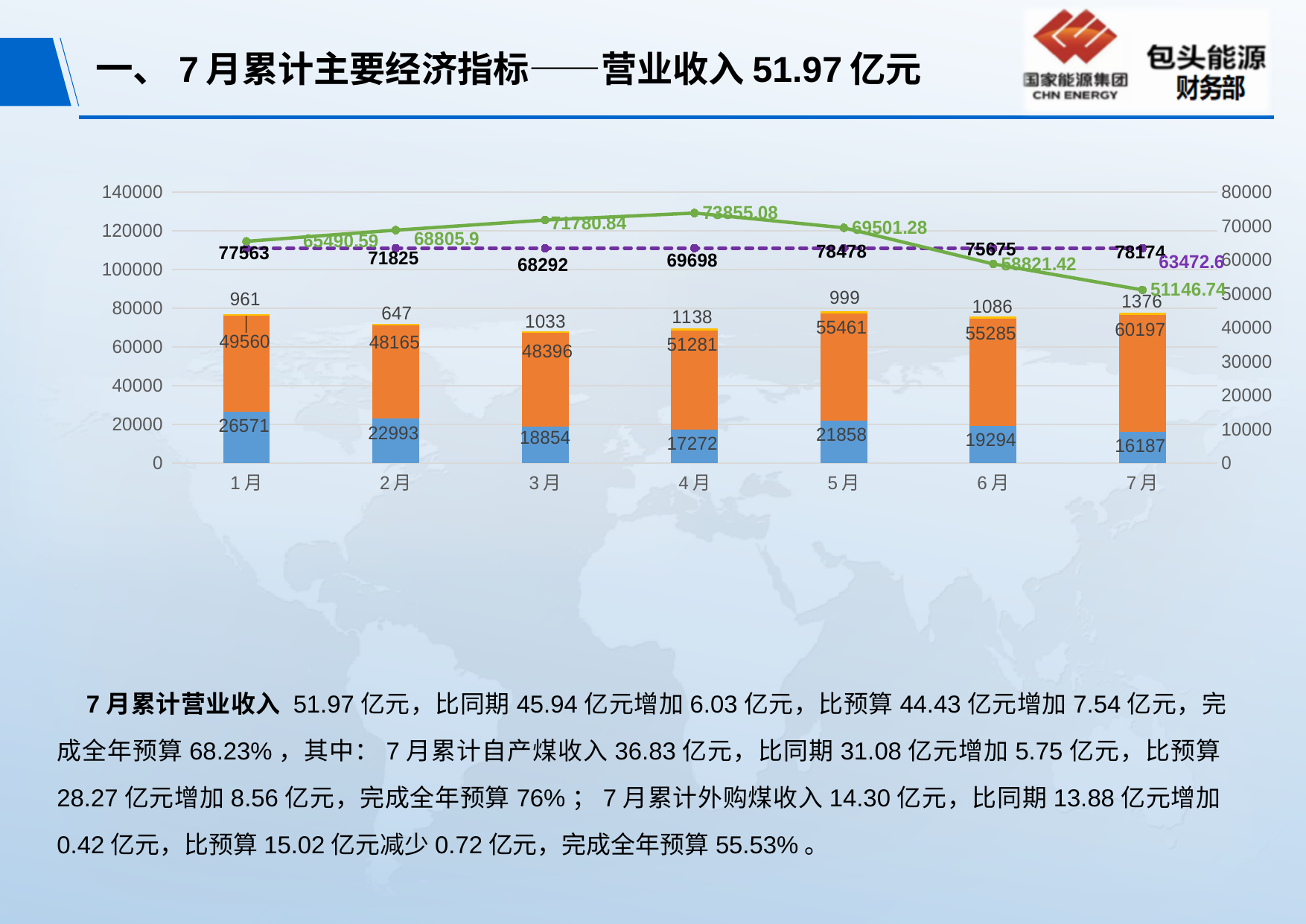

# 一、7月累计主要经济指标——营业收入51.97亿元

### Chart

| Category | 外购煤收入 | 自产煤收入 | 矿业收入 | 营业收入 | 本年预算 | 上年本月 |
|---|---|---|---|---|---|---|
| 1月 | 26571.15 | 49559.65 | 960.64 | 77562.85 | 63472.6 | 65490.59 |
| 2月 | 22992.64 | 48165.04 | 646.9 | 71824.83 | 63472.6 | 68805.9 |
| 3月 | 18853.91 | 48396.14 | 1033.23 | 68292.13 | 63472.6 | 71780.84 |
| 4月 | 17272.07 | 51280.77 | 1137.8 | 69697.99 | 63472.6 | 73855.08 |
| 5月 | 21857.58 | 55460.58 | 998.89 | 78477.93 | 63472.6 | 69501.28 |
| 6月 | 19294.03 | 55284.76 | 1085.7 | 75674.8 | 63472.6 | 58821.42 |
| 7月 | 16187.42 | 60197.3 | 1375.62 | 78173.69 | 63472.6 | 51146.74 |
    7月累计营业收入 51.97亿元，比同期45.94亿元增加6.03亿元，比预算44.43亿元增加7.54亿元，完成全年预算68.23%，其中：7月累计自产煤收入36.83亿元，比同期31.08亿元增加5.75亿元，比预算28.27亿元增加8.56亿元，完成全年预算76%；7月累计外购煤收入14.30亿元，比同期13.88亿元增加0.42亿元，比预算15.02亿元减少0.72亿元，完成全年预算55.53%。
12